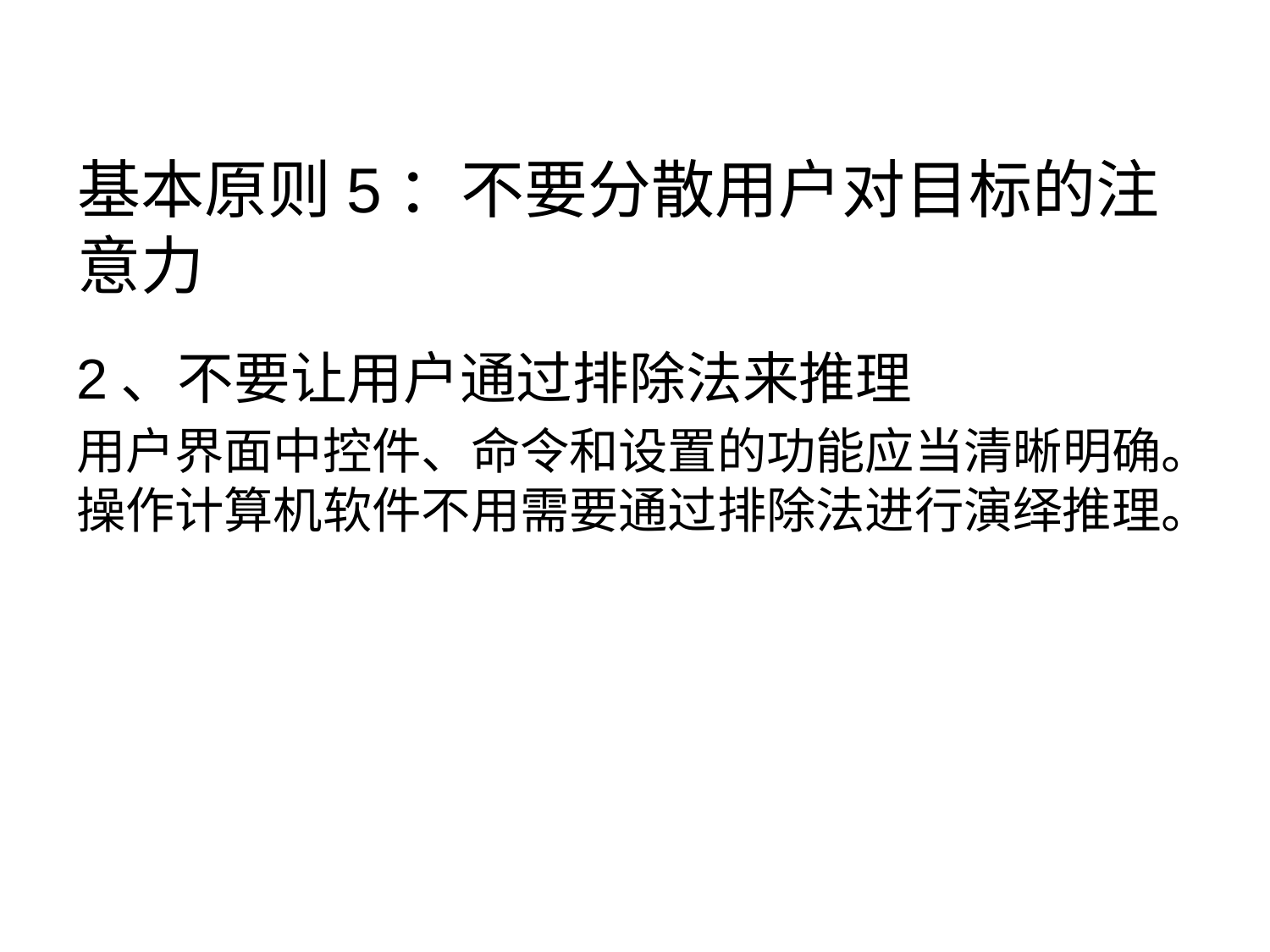

基本原则5：不要分散用户对目标的注意力
2、不要让用户通过排除法来推理
用户界面中控件、命令和设置的功能应当清晰明确。操作计算机软件不用需要通过排除法进行演绎推理。